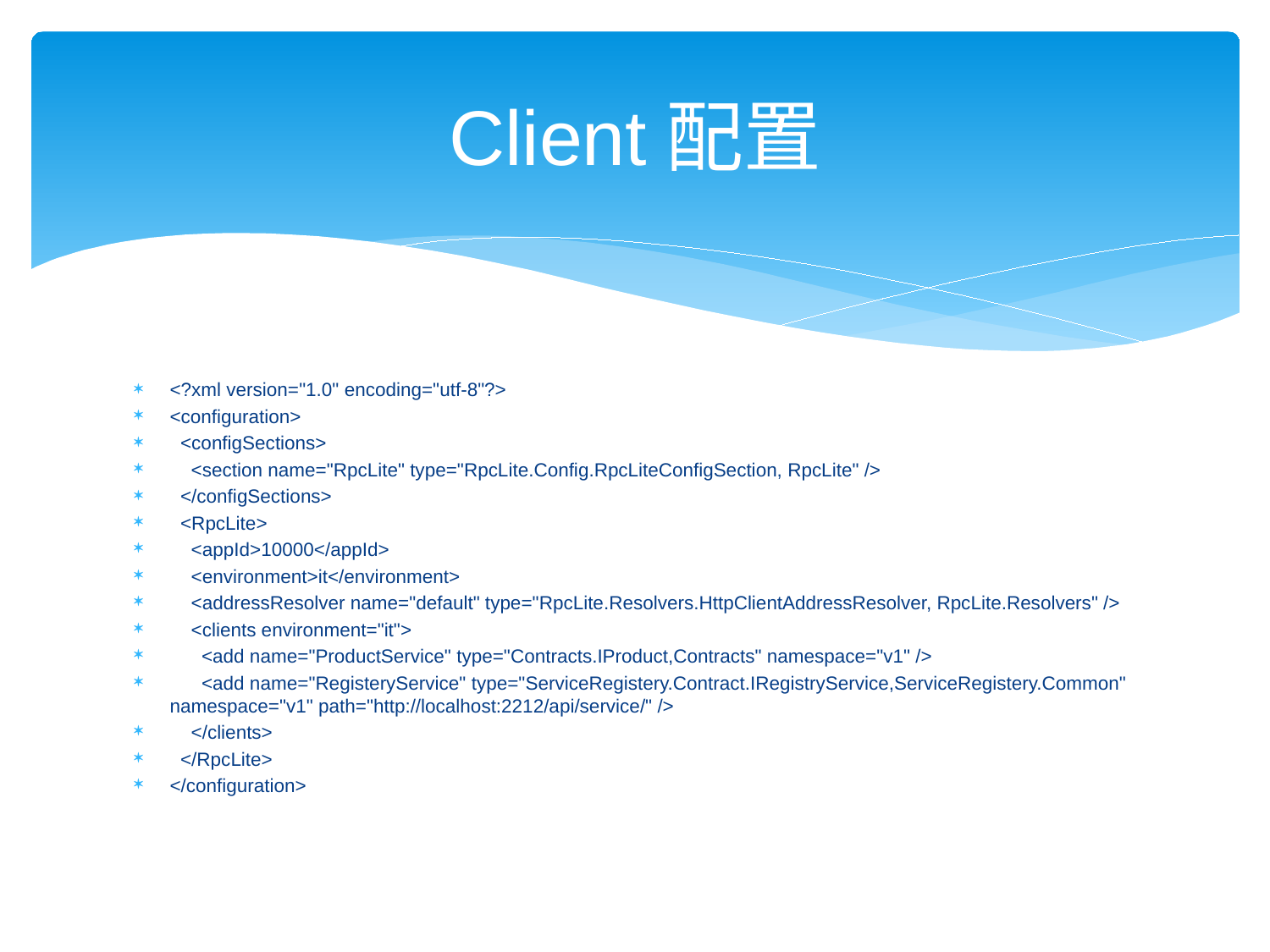

# Client配置
<?xml version="1.0" encoding="utf-8"?>
<configuration>
  <configSections>
    <section name="RpcLite" type="RpcLite.Config.RpcLiteConfigSection, RpcLite" />
  </configSections>
  <RpcLite>
    <appId>10000</appId>
    <environment>it</environment>
    <addressResolver name="default" type="RpcLite.Resolvers.HttpClientAddressResolver, RpcLite.Resolvers" />
    <clients environment="it">
      <add name="ProductService" type="Contracts.IProduct,Contracts" namespace="v1" />
      <add name="RegisteryService" type="ServiceRegistery.Contract.IRegistryService,ServiceRegistery.Common" namespace="v1" path="http://localhost:2212/api/service/" />
    </clients>
  </RpcLite>
</configuration>